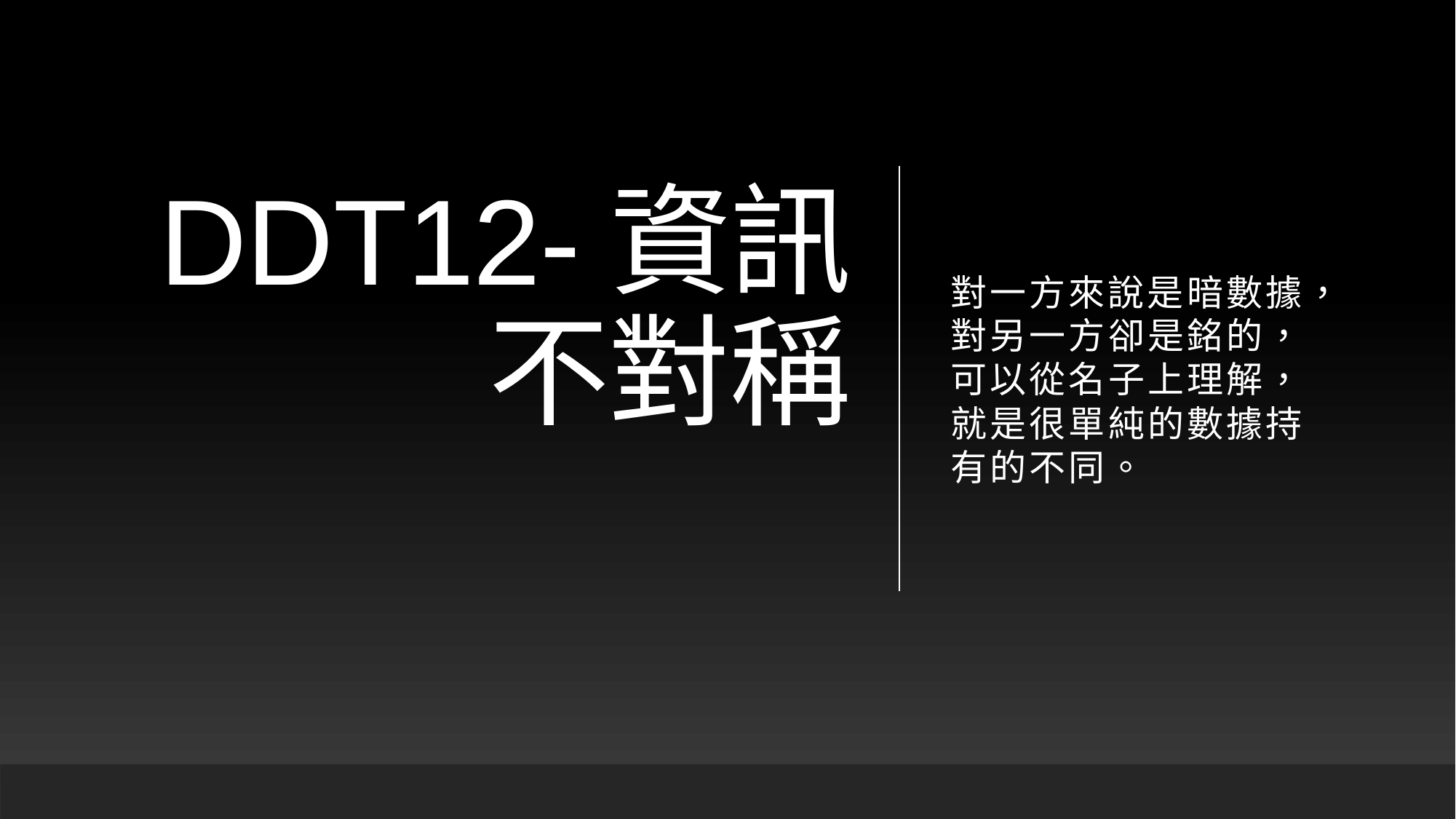

# DDT12-資訊不對稱

對一方來說是暗數據，對另一方卻是銘的，可以從名子上理解，就是很單純的數據持有的不同。